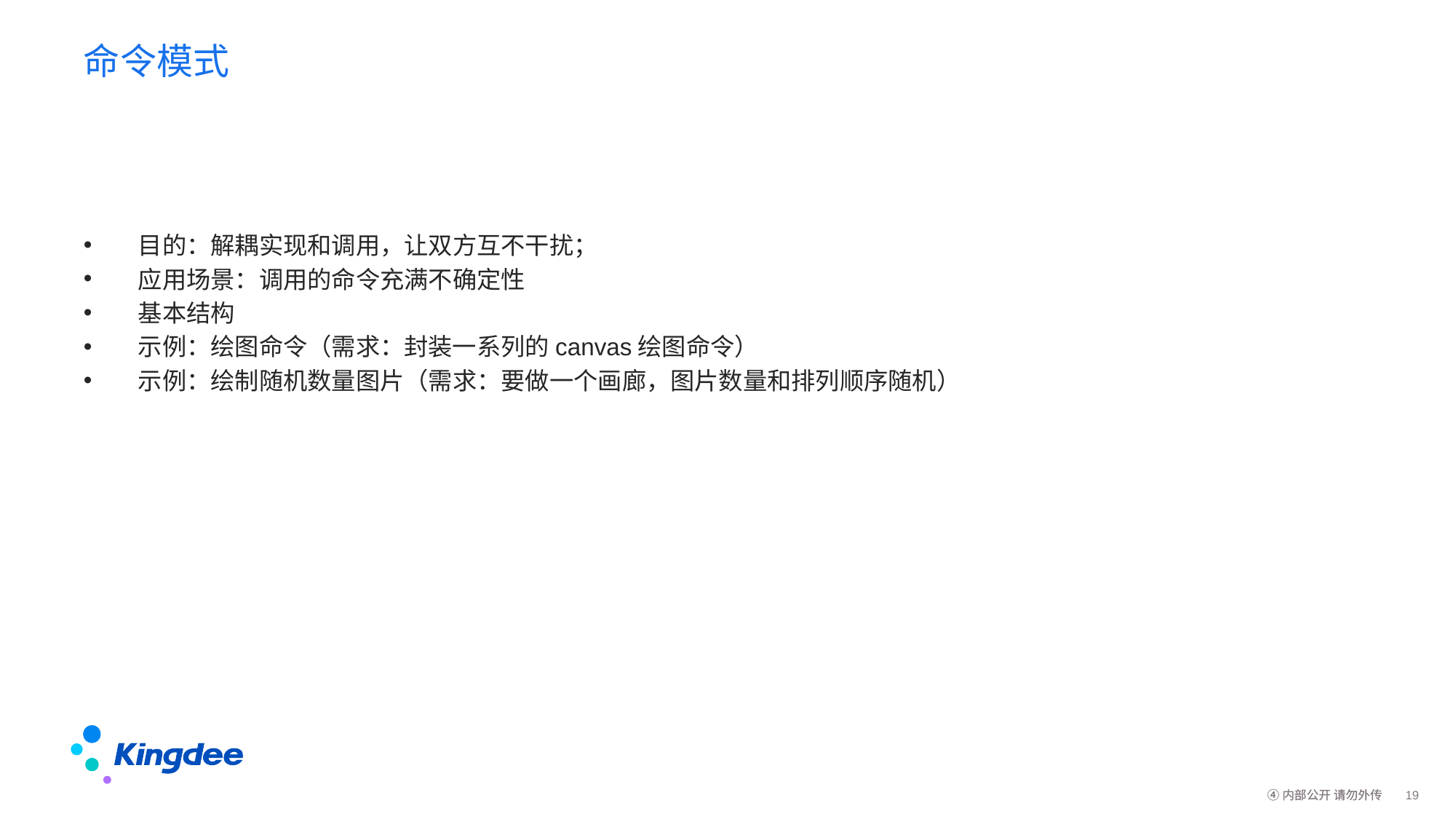

# 命令模式
目的：解耦实现和调用，让双方互不干扰；
应用场景：调用的命令充满不确定性
基本结构
示例：绘图命令（需求：封装一系列的canvas绘图命令）
示例：绘制随机数量图片（需求：要做一个画廊，图片数量和排列顺序随机）